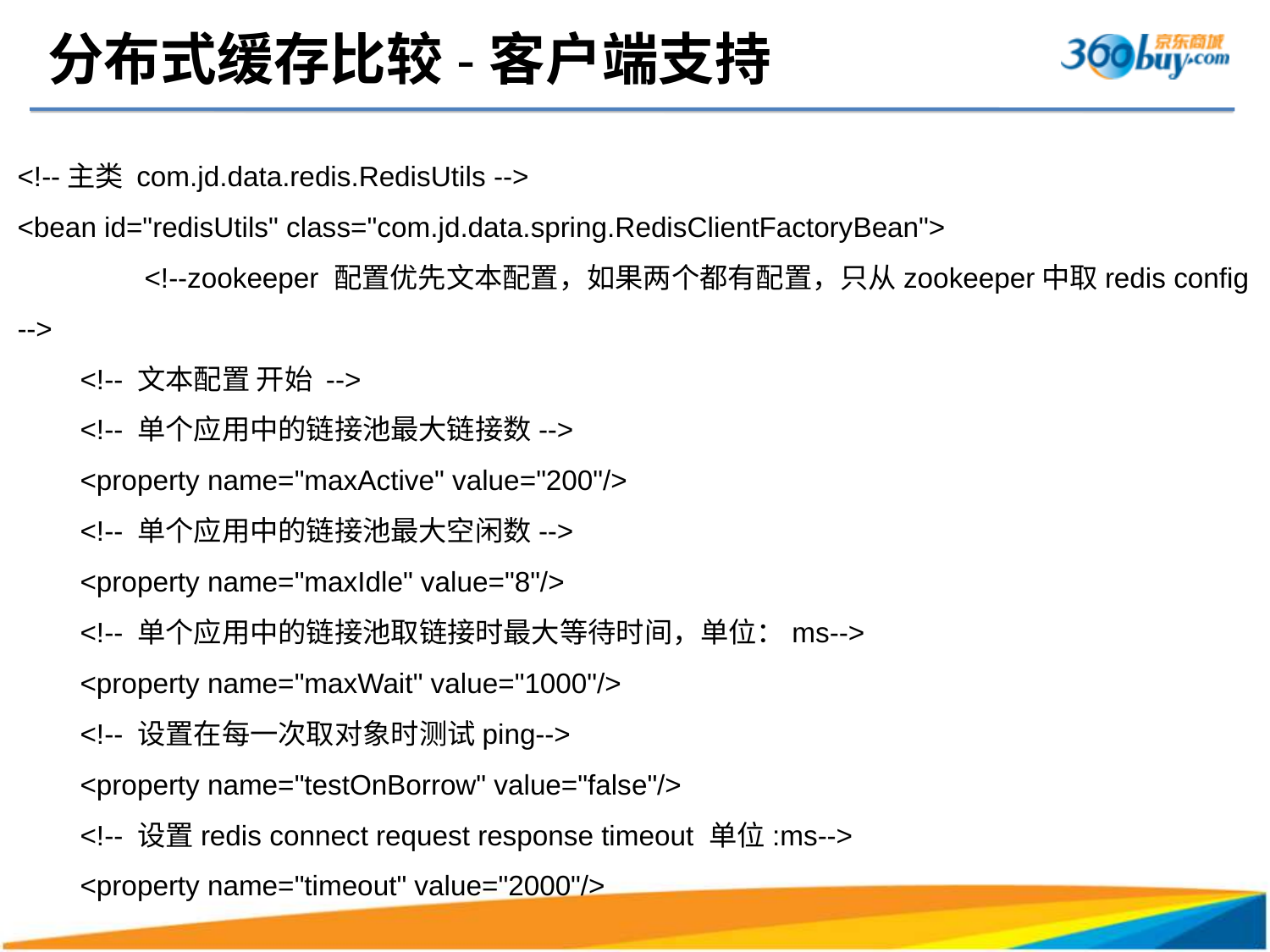

# 分布式缓存比较-客户端支持
<!--主类 com.jd.data.redis.RedisUtils -->
<bean id="redisUtils" class="com.jd.data.spring.RedisClientFactoryBean">
	<!--zookeeper 配置优先文本配置，如果两个都有配置，只从zookeeper中取redis config -->
        <!-- 文本配置 开始 -->
        <!-- 单个应用中的链接池最大链接数-->
        <property name="maxActive" value="200"/>
        <!-- 单个应用中的链接池最大空闲数-->
        <property name="maxIdle" value="8"/>
        <!-- 单个应用中的链接池取链接时最大等待时间，单位：ms-->
        <property name="maxWait" value="1000"/>
        <!-- 设置在每一次取对象时测试ping-->
        <property name="testOnBorrow" value="false"/>
        <!-- 设置redis connect request response timeout 单位:ms-->
        <property name="timeout" value="2000"/>